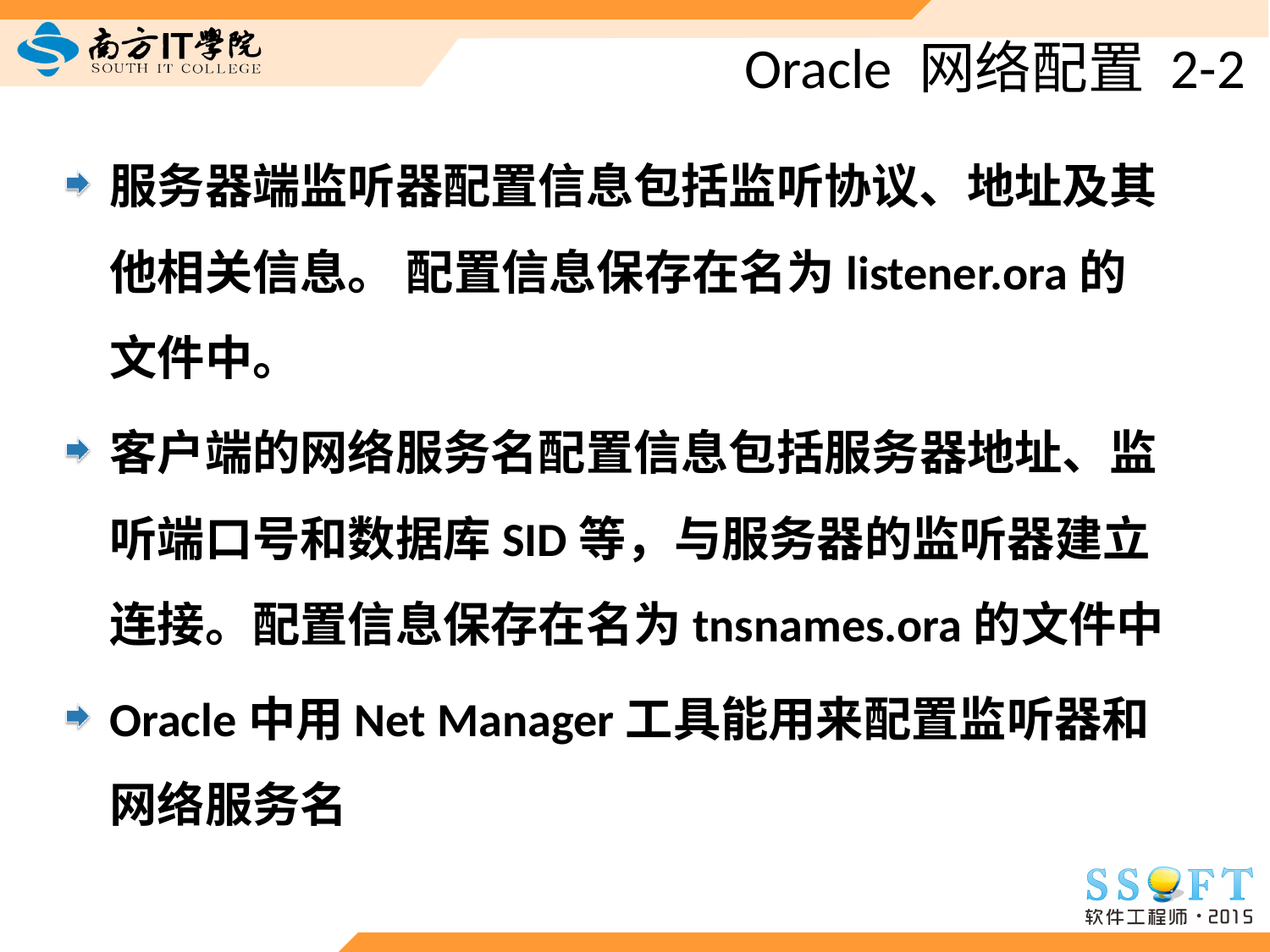

# Oracle 网络配置 2-2
服务器端监听器配置信息包括监听协议、地址及其他相关信息。 配置信息保存在名为listener.ora的文件中。
客户端的网络服务名配置信息包括服务器地址、监听端口号和数据库SID等，与服务器的监听器建立连接。配置信息保存在名为tnsnames.ora的文件中
Oracle中用Net Manager工具能用来配置监听器和网络服务名